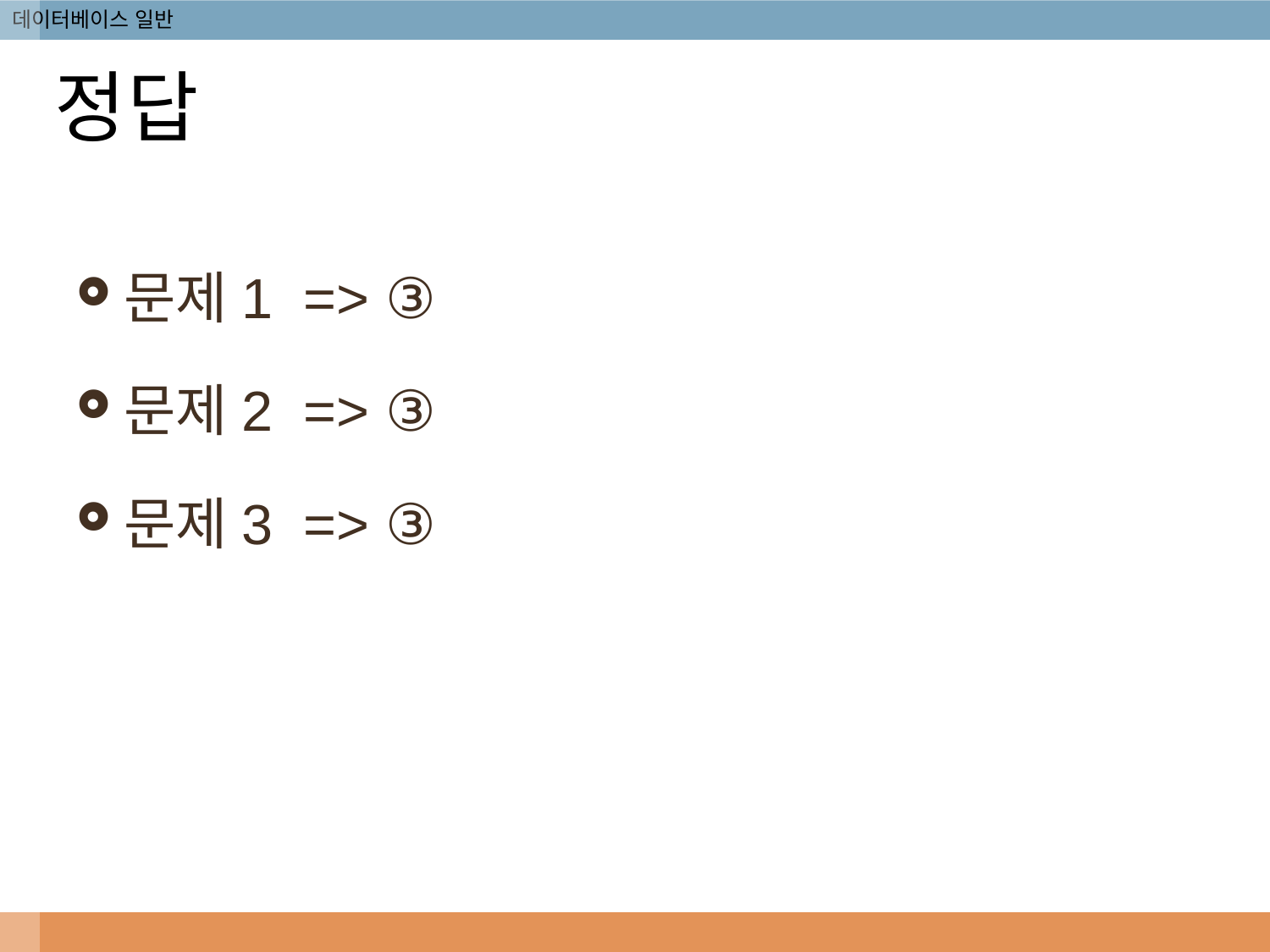

# 정답
문제1  => ③
문제2  => ③
문제3  => ③